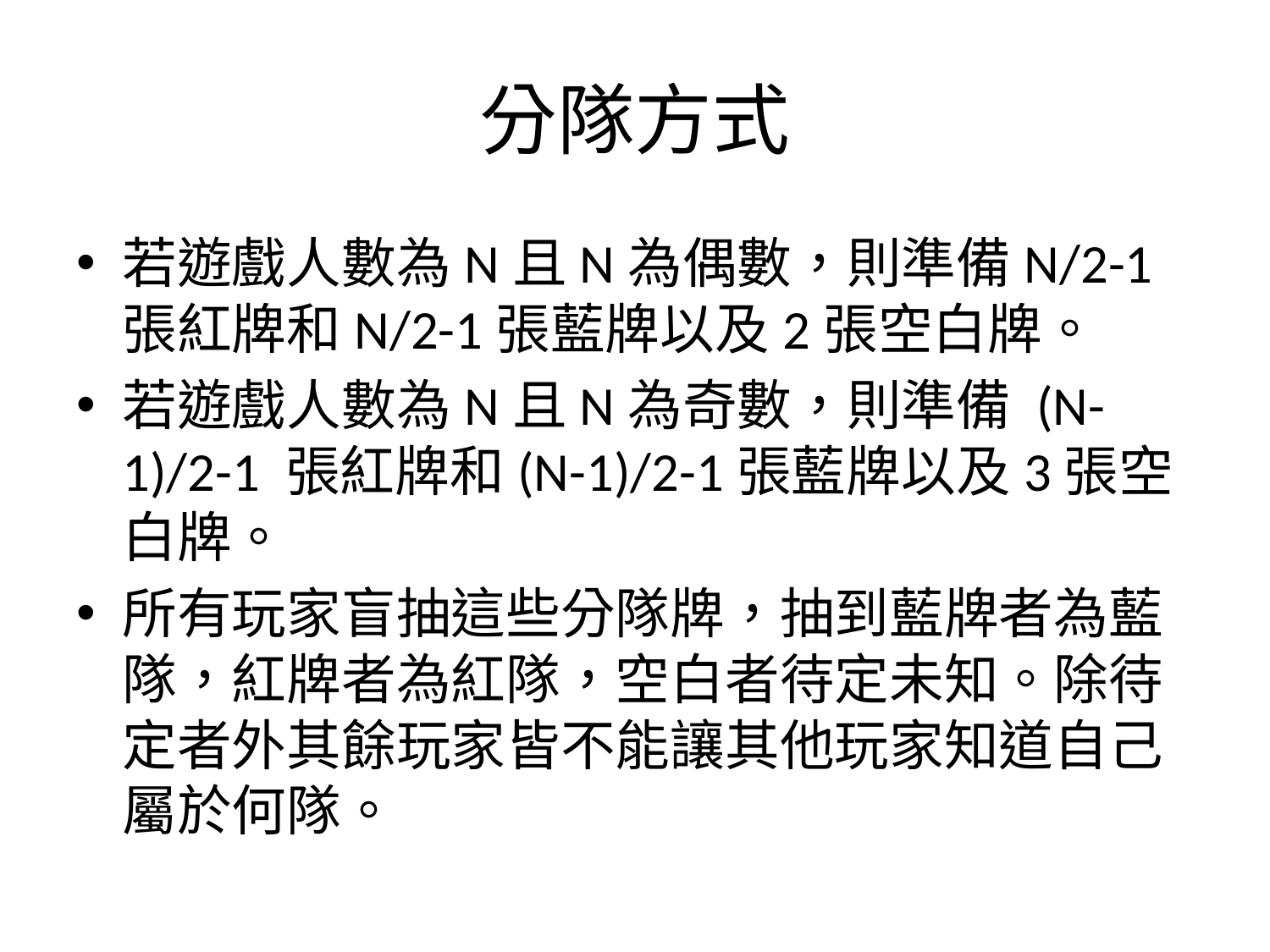

# 分隊方式
若遊戲人數為N且N為偶數，則準備N/2-1張紅牌和N/2-1張藍牌以及2張空白牌。
若遊戲人數為N且N為奇數，則準備 (N-1)/2-1 張紅牌和(N-1)/2-1張藍牌以及3張空白牌。
所有玩家盲抽這些分隊牌，抽到藍牌者為藍隊，紅牌者為紅隊，空白者待定未知。除待定者外其餘玩家皆不能讓其他玩家知道自己屬於何隊。